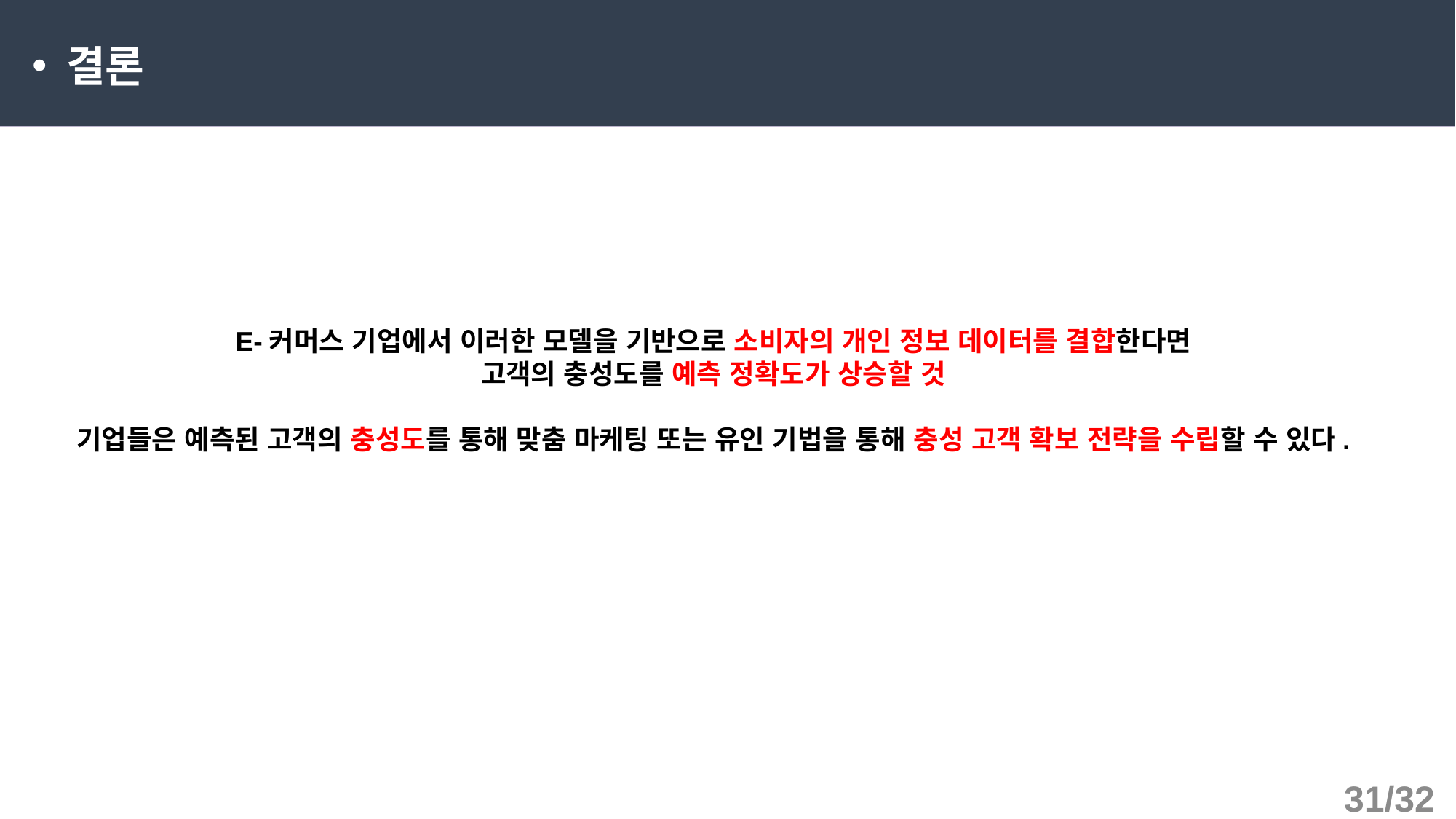

결론
E-커머스 기업에서 이러한 모델을 기반으로 소비자의 개인 정보 데이터를 결합한다면
고객의 충성도를 예측 정확도가 상승할 것

기업들은 예측된 고객의 충성도를 통해 맞춤 마케팅 또는 유인 기법을 통해 충성 고객 확보 전략을 수립할 수 있다.
31/32